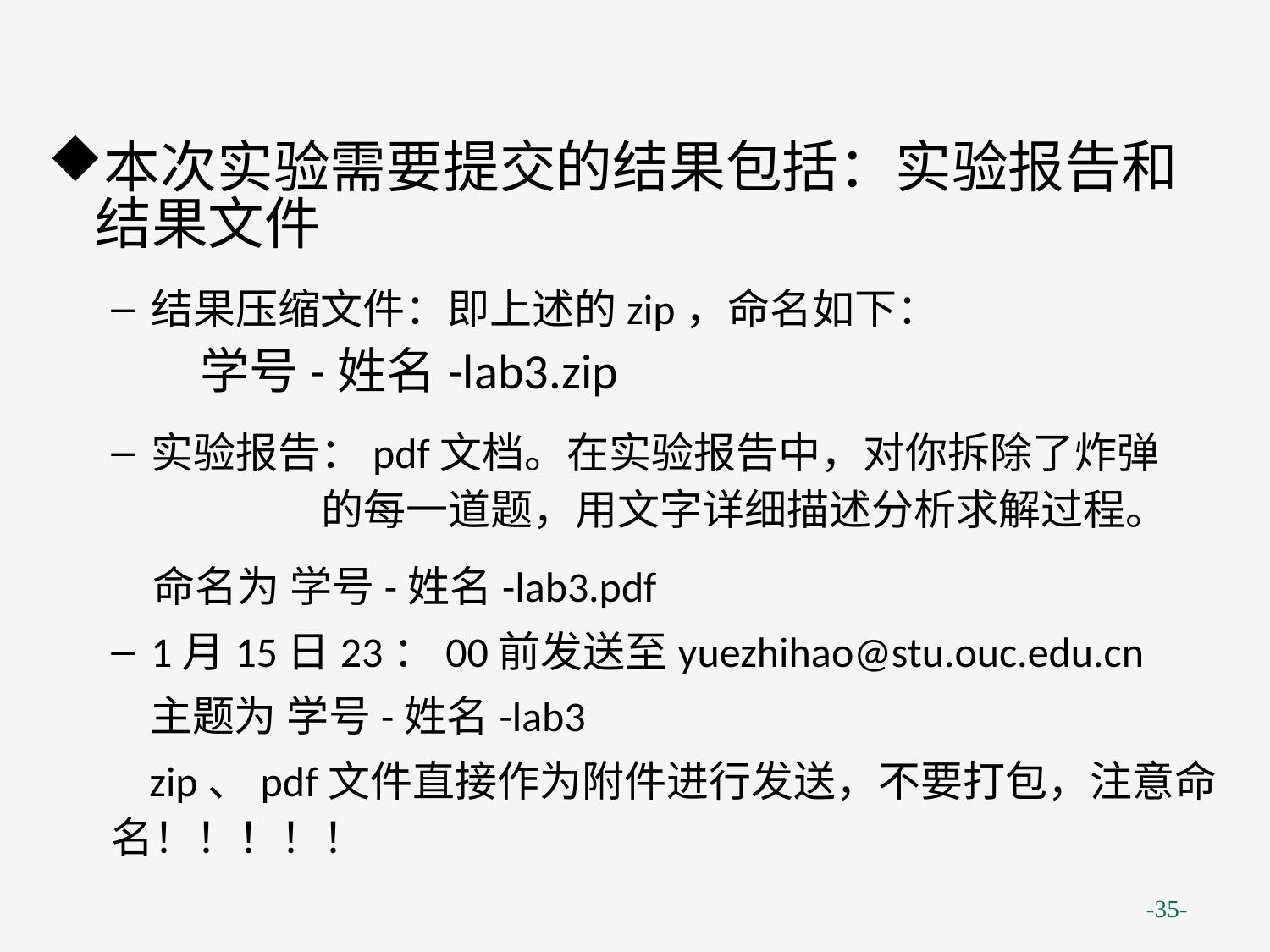

-35-
本次实验需要提交的结果包括：实验报告和结果文件
结果压缩文件：即上述的zip，命名如下：
       学号-姓名-lab3.zip
实验报告：pdf文档。在实验报告中，对你拆除了炸弹
                     的每一道题，用文字详细描述分析求解过程。
          命名为 学号-姓名-lab3.pdf
1月15日23：00前发送至yuezhihao@stu.ouc.edu.cn
   主题为 学号-姓名-lab3
    zip、pdf文件直接作为附件进行发送，不要打包，注意命名！！！！！